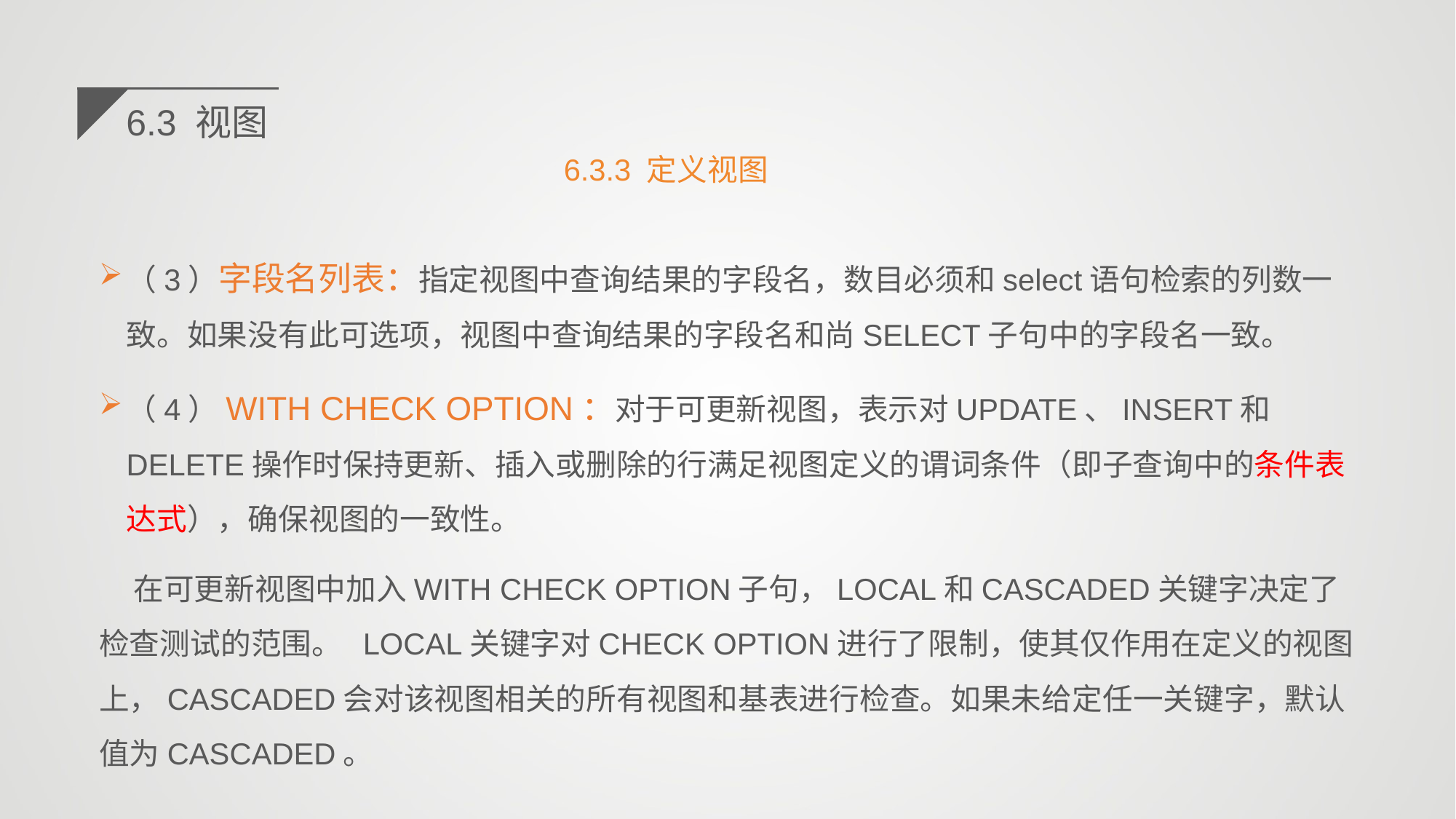

6.3 视图

6.3.3 定义视图
（3）字段名列表：指定视图中查询结果的字段名，数目必须和select语句检索的列数一致。如果没有此可选项，视图中查询结果的字段名和尚SELECT子句中的字段名一致。
（4）WITH CHECK OPTION：对于可更新视图，表示对UPDATE、INSERT和DELETE操作时保持更新、插入或删除的行满足视图定义的谓词条件（即子查询中的条件表达式），确保视图的一致性。
    在可更新视图中加入WITH CHECK OPTION子句，LOCAL和CASCADED关键字决定了检查测试的范围。  LOCAL关键字对CHECK OPTION进行了限制，使其仅作用在定义的视图上，CASCADED会对该视图相关的所有视图和基表进行检查。如果未给定任一关键字，默认值为CASCADED。